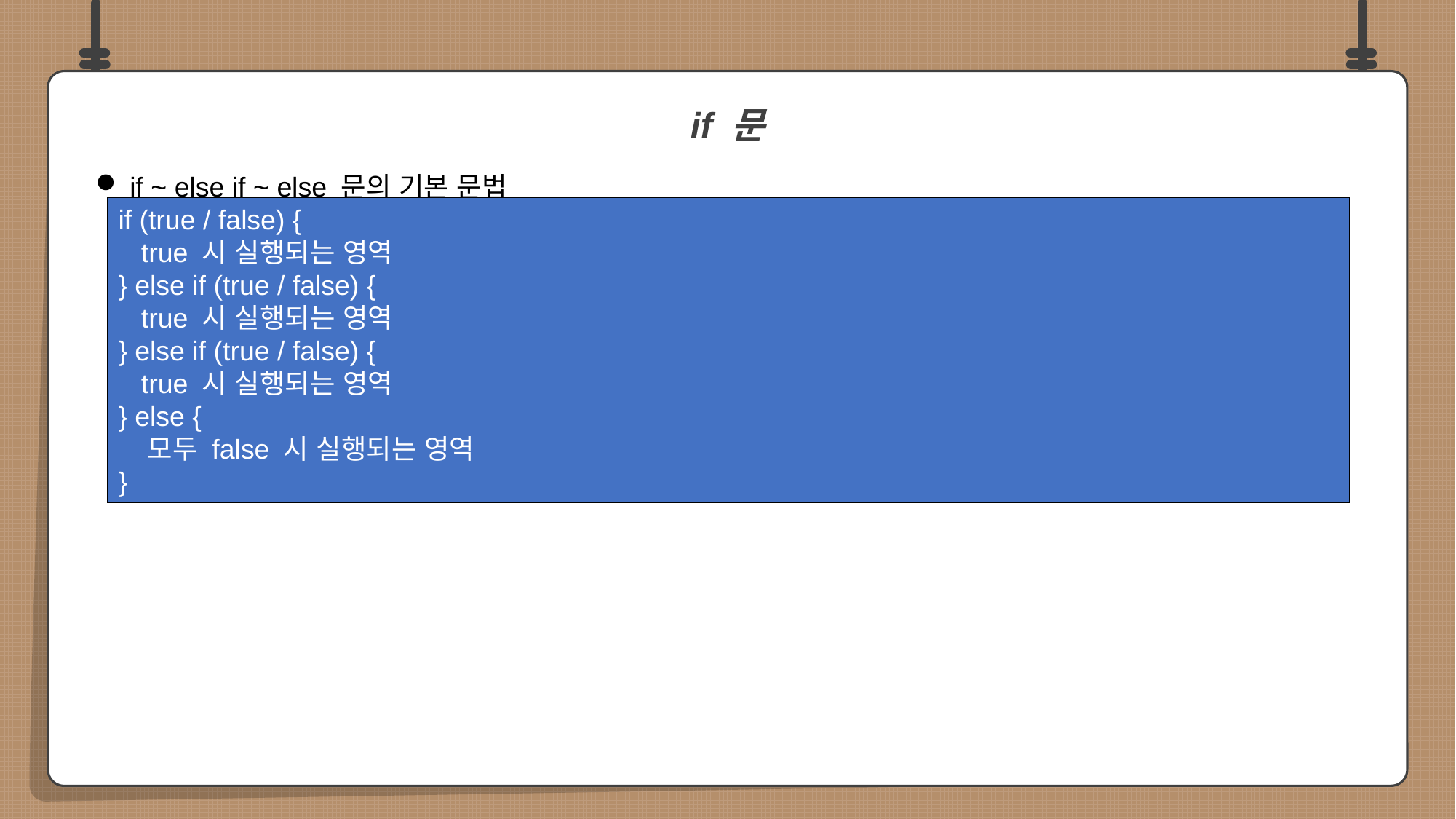

if ~ else if ~ else 문의 기본 문법

if 문

if (true / false) {
   true 시 실행되는 영역
} else if (true / false) {
   true 시 실행되는 영역
} else if (true / false) {
   true 시 실행되는 영역
} else {
   모두 false 시 실행되는 영역
}